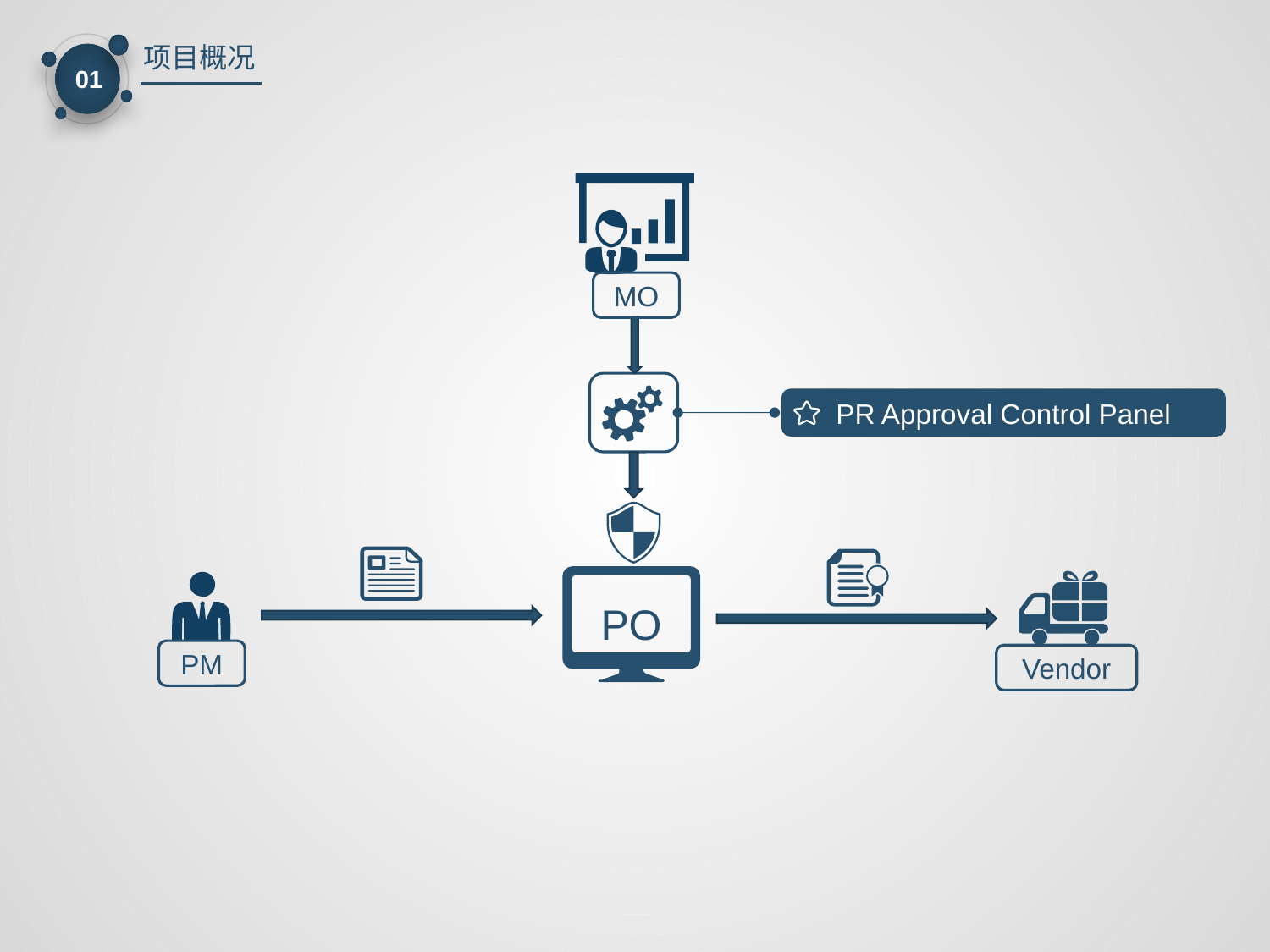

项目概况
01

MO

PR Approval Control Panel

PO

PM
Vendor